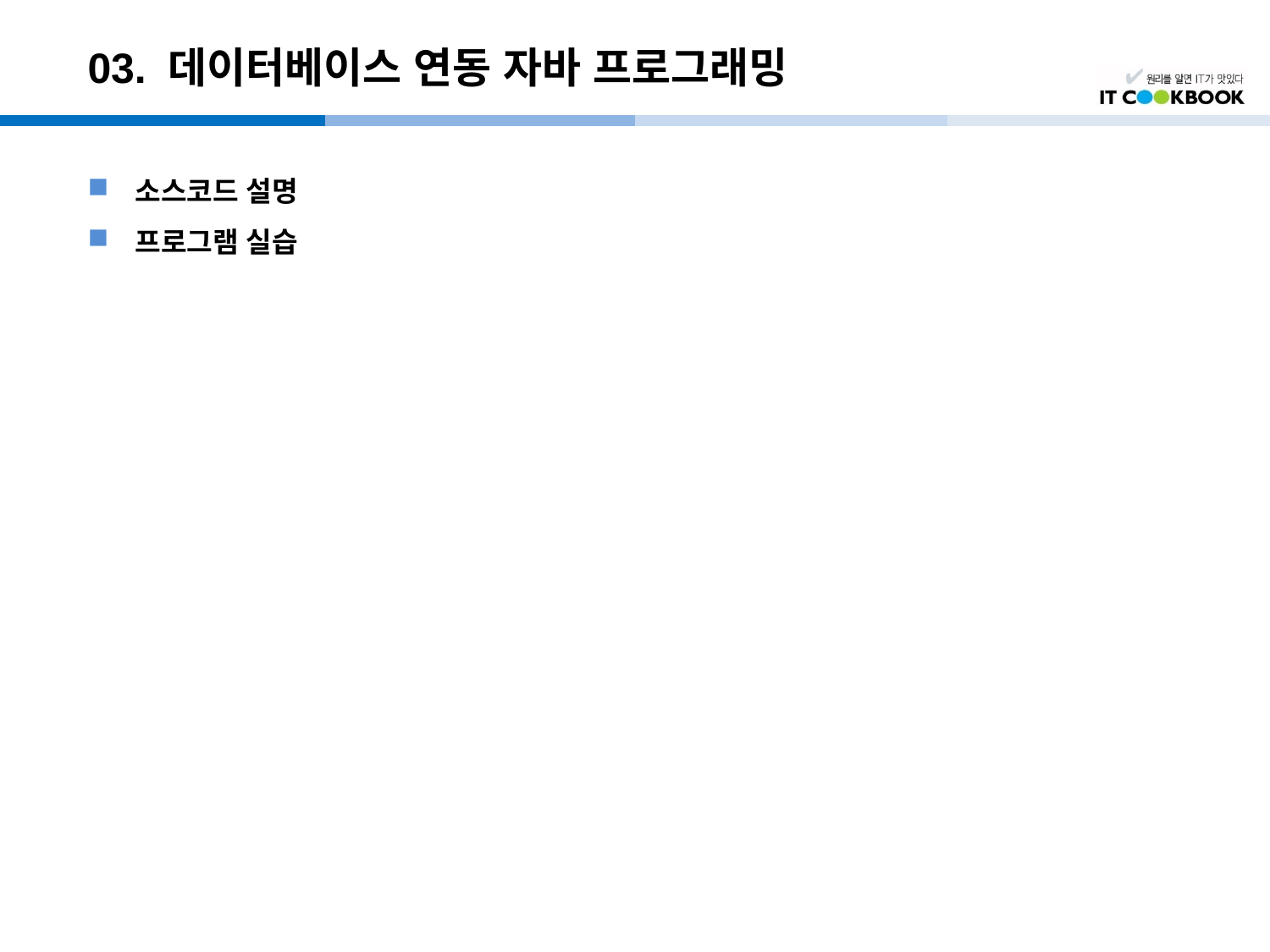

# 03. 데이터베이스 연동 자바 프로그래밍
소스코드 설명
프로그램 실습